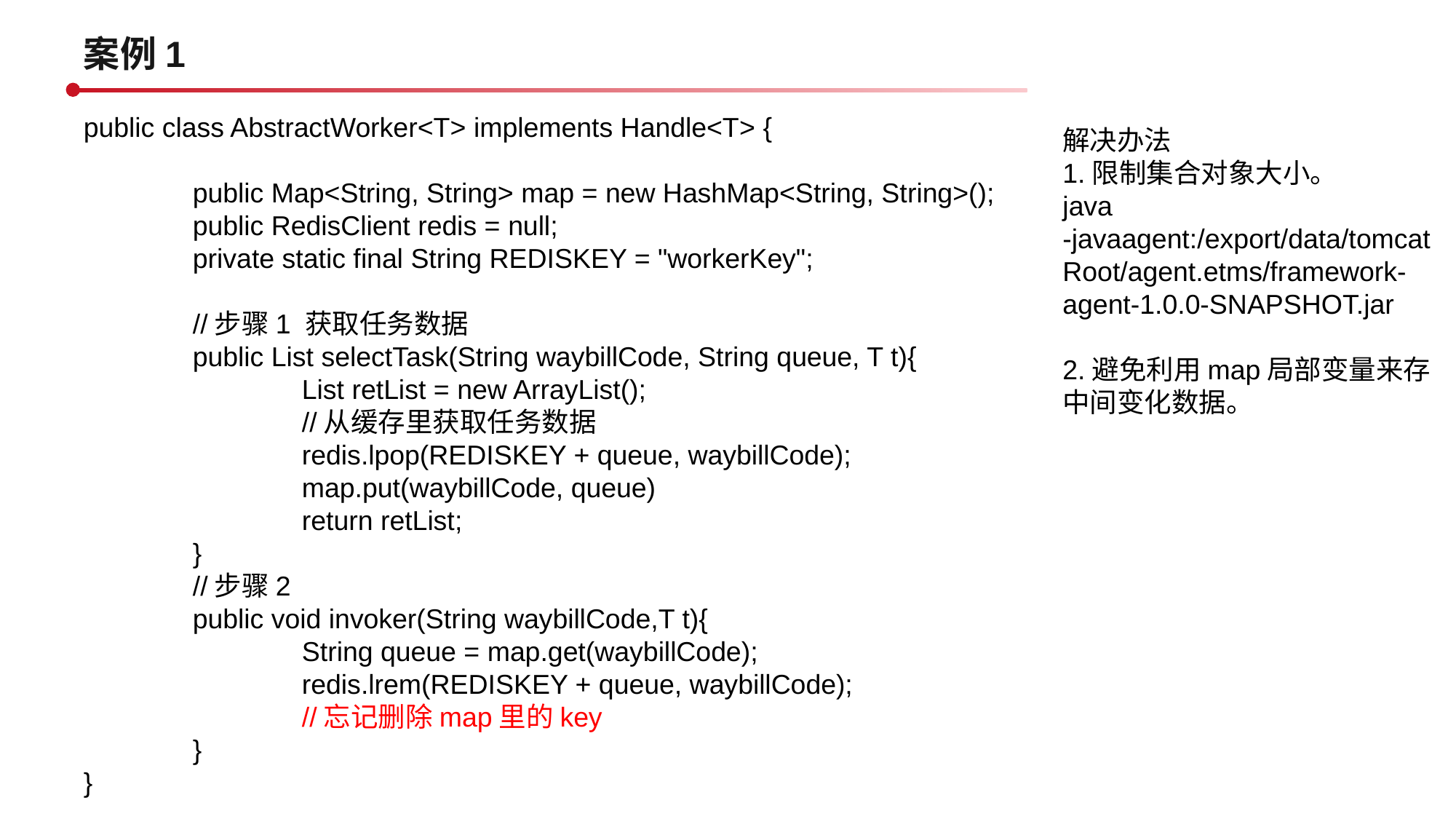

案例1

public class AbstractWorker<T> implements Handle<T> {

	public Map<String, String> map = new HashMap<String, String>();
	public RedisClient redis = null;
	private static final String REDISKEY = "workerKey";

	//步骤1 获取任务数据
	public List selectTask(String waybillCode, String queue, T t){
		List retList = new ArrayList();
		//从缓存里获取任务数据
		redis.lpop(REDISKEY + queue, waybillCode);
		map.put(waybillCode, queue)
		return retList;
	}
	//步骤2
	public void invoker(String waybillCode,T t){
		String queue = map.get(waybillCode);
		redis.lrem(REDISKEY + queue, waybillCode);
		//忘记删除map里的key
	}
}

解决办法
1.限制集合对象大小。
java -javaagent:/export/data/tomcatRoot/agent.etms/framework-agent-1.0.0-SNAPSHOT.jar

2.避免利用map局部变量来存中间变化数据。